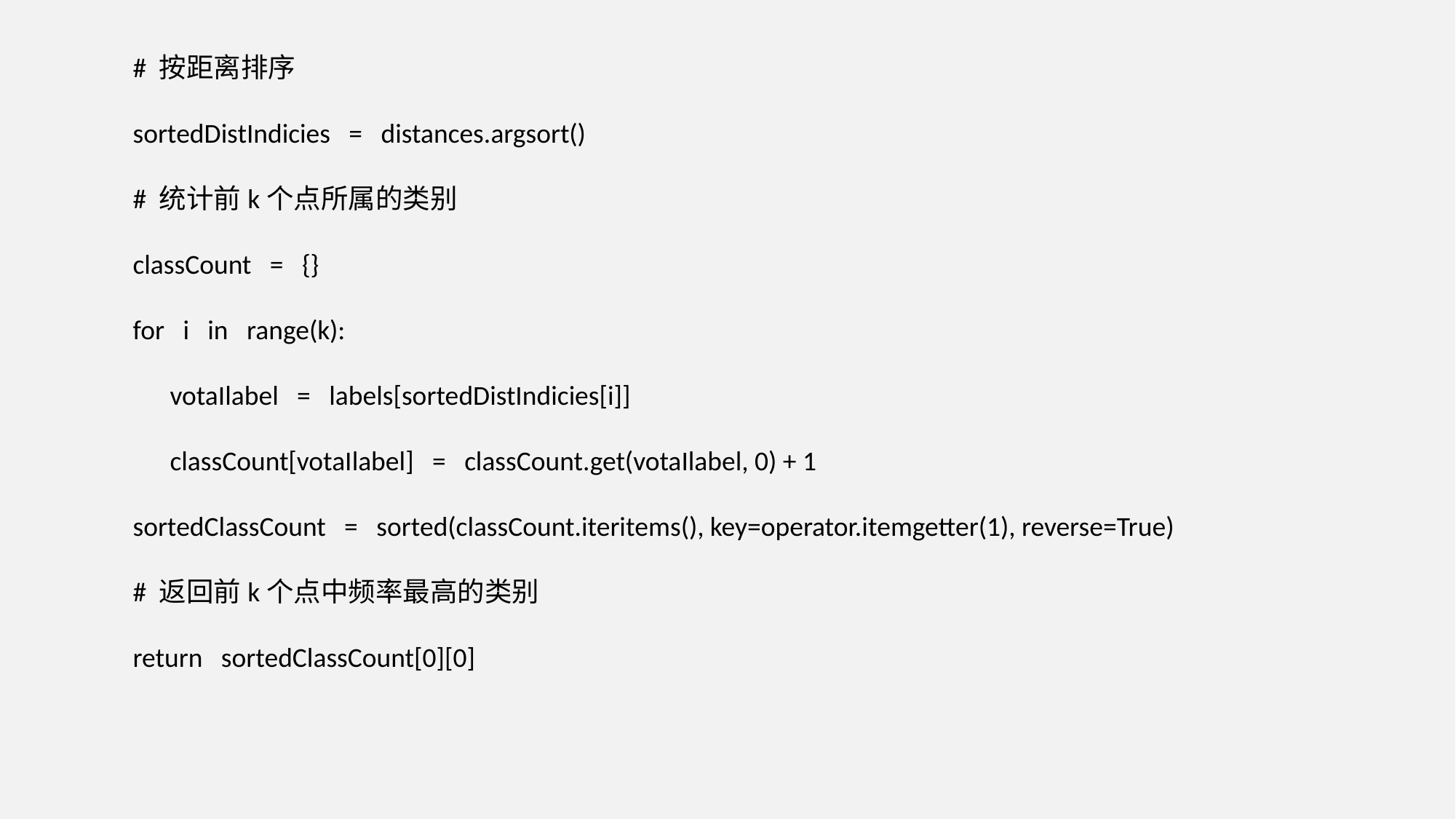

# 按距离排序

    sortedDistIndicies   =   distances.argsort()

    # 统计前k个点所属的类别

    classCount   =   {}

    for   i   in   range(k):

          votaIlabel   =   labels[sortedDistIndicies[i]]

          classCount[votaIlabel]   =   classCount.get(votaIlabel, 0) + 1

    sortedClassCount   =   sorted(classCount.iteritems(), key=operator.itemgetter(1), reverse=True)

    # 返回前k个点中频率最高的类别

    return   sortedClassCount[0][0]